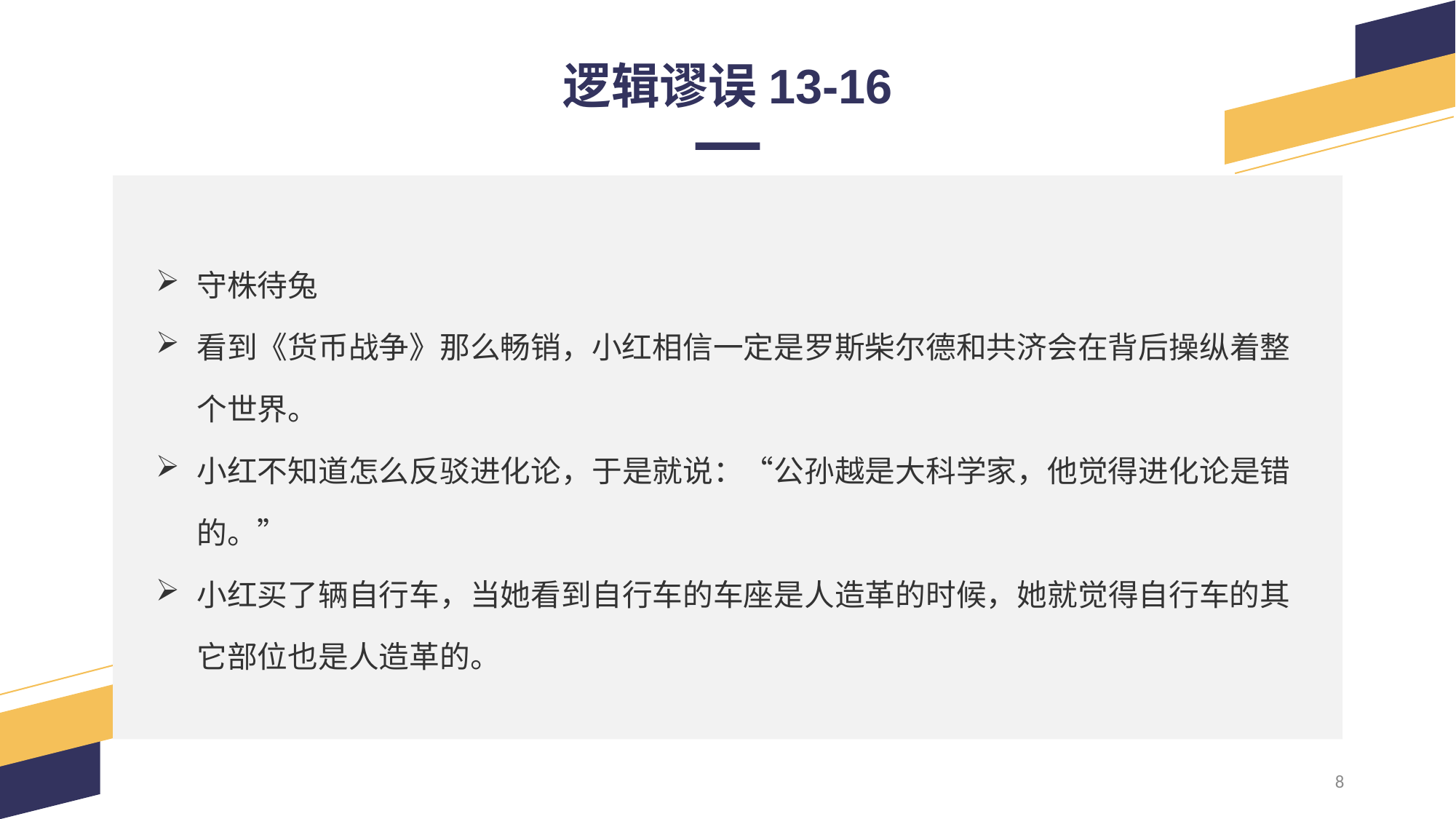

逻辑谬误13-16

守株待兔
看到《货币战争》那么畅销，小红相信一定是罗斯柴尔德和共济会在背后操纵着整个世界。
小红不知道怎么反驳进化论，于是就说：“公孙越是大科学家，他觉得进化论是错的。”
小红买了辆自行车，当她看到自行车的车座是人造革的时候，她就觉得自行车的其它部位也是人造革的。

8